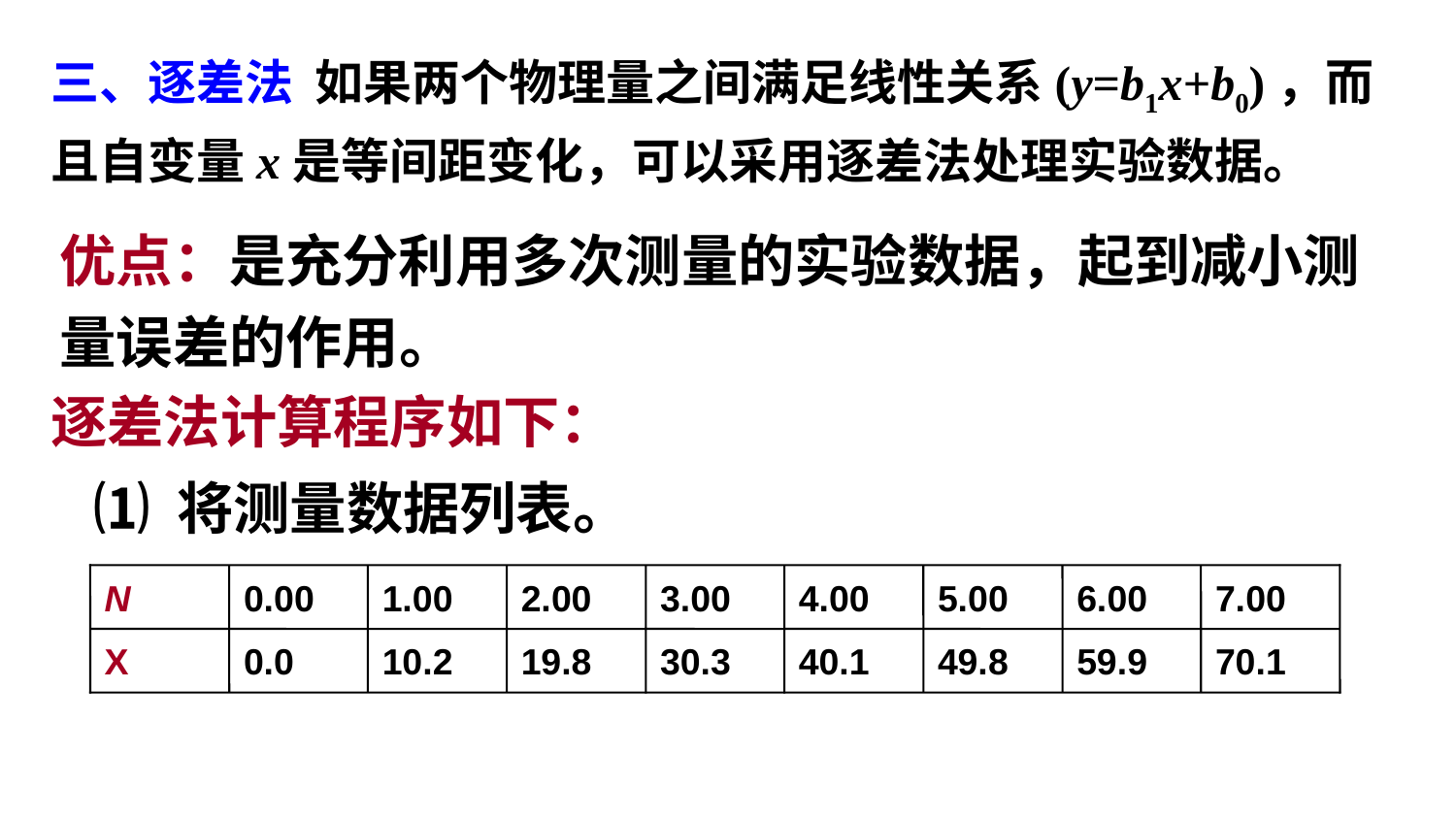

三、逐差法  如果两个物理量之间满足线性关系(y=b1x+b0)，而且自变量x是等间距变化，可以采用逐差法处理实验数据。
优点：是充分利用多次测量的实验数据，起到减小测量误差的作用。
逐差法计算程序如下：
⑴ 将测量数据列表。
N

0.00

1.00

2.00

3.00

4.00

5.00

6.00

7.00

X

0.0
10.2
19.8
30.3

40.1

49.8
59.9
70.1

38